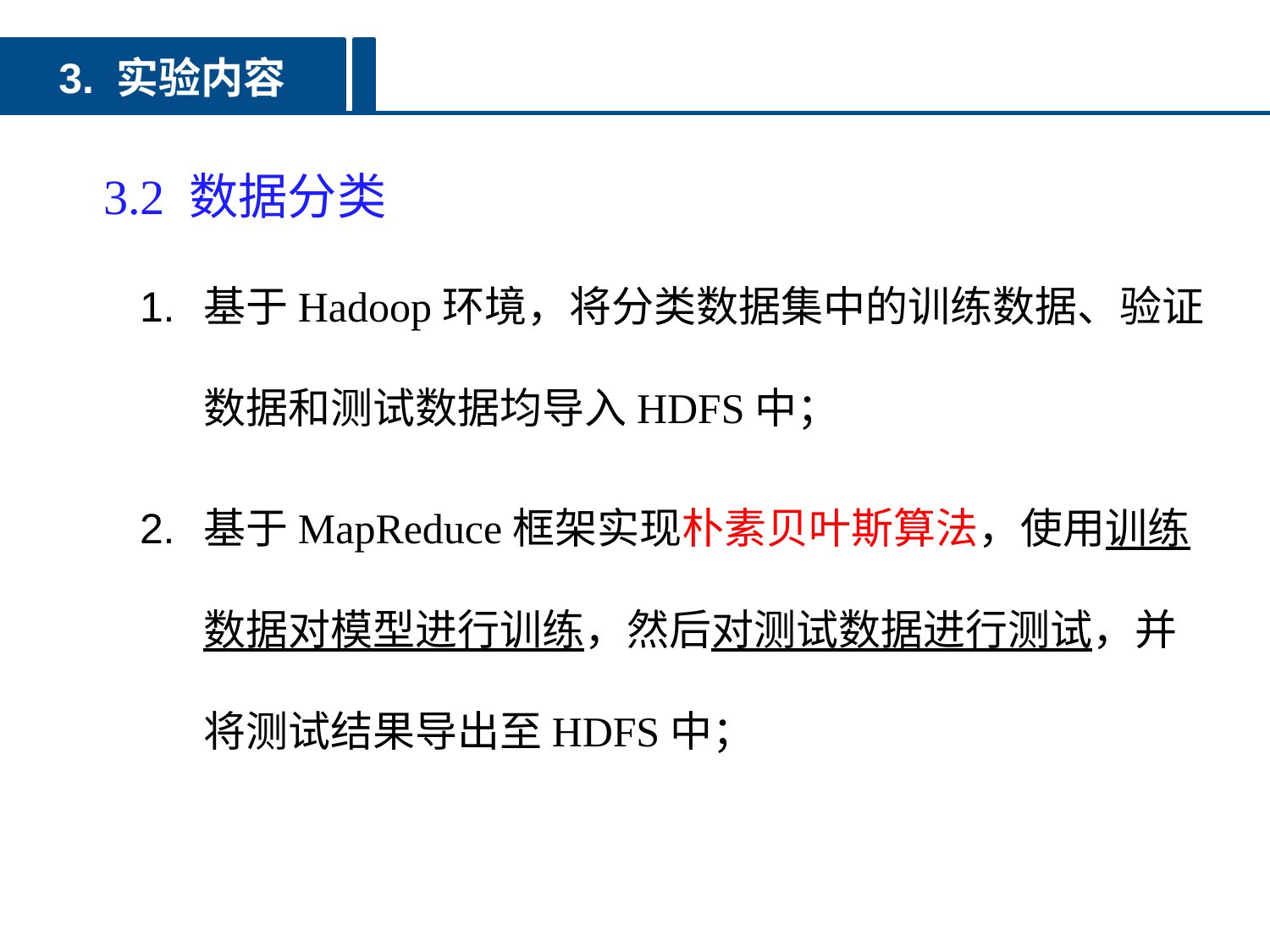

3. 实验内容

3.2 数据分类
基于Hadoop环境，将分类数据集中的训练数据、验证数据和测试数据均导入HDFS中；
基于MapReduce框架实现朴素贝叶斯算法，使用训练数据对模型进行训练，然后对测试数据进行测试，并将测试结果导出至HDFS中；